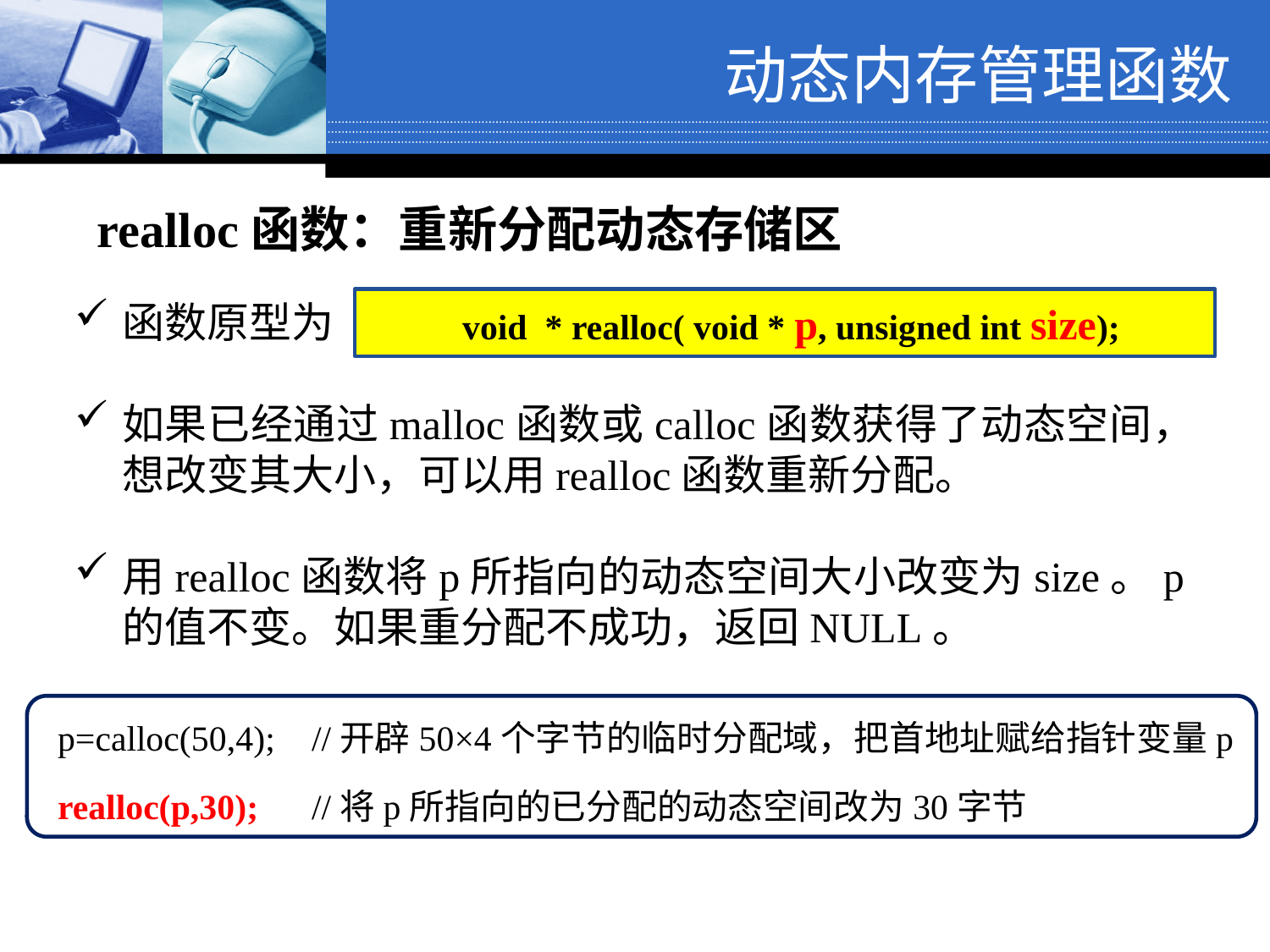

# 动态内存管理函数
realloc函数：重新分配动态存储区
函数原型为

如果已经通过malloc函数或calloc函数获得了动态空间，想改变其大小，可以用realloc函数重新分配。

用realloc函数将p所指向的动态空间大小改变为size。p的值不变。如果重分配不成功，返回NULL。
void  * realloc( void * p, unsigned int size);
p=calloc(50,4);	//开辟50×4个字节的临时分配域，把首地址赋给指针变量p
realloc(p,30);	//将p所指向的已分配的动态空间改为30字节